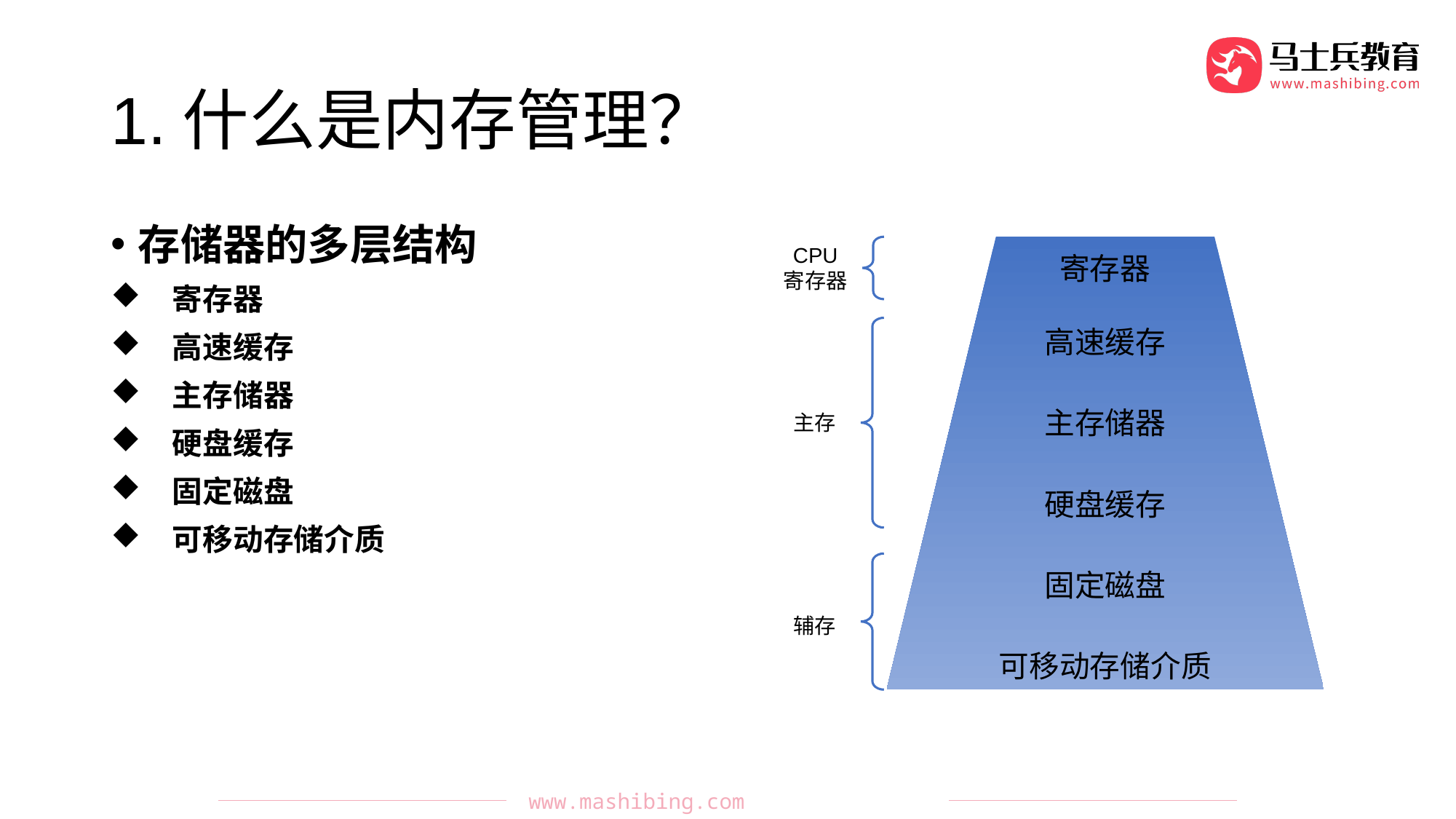

# 1.什么是内存管理？
存储器的多层结构
寄存器
高速缓存
主存储器
硬盘缓存
固定磁盘
可移动存储介质
CPU
寄存器

寄存器
高速缓存
主存储器
硬盘缓存
固定磁盘
可移动存储介质

主存

辅存